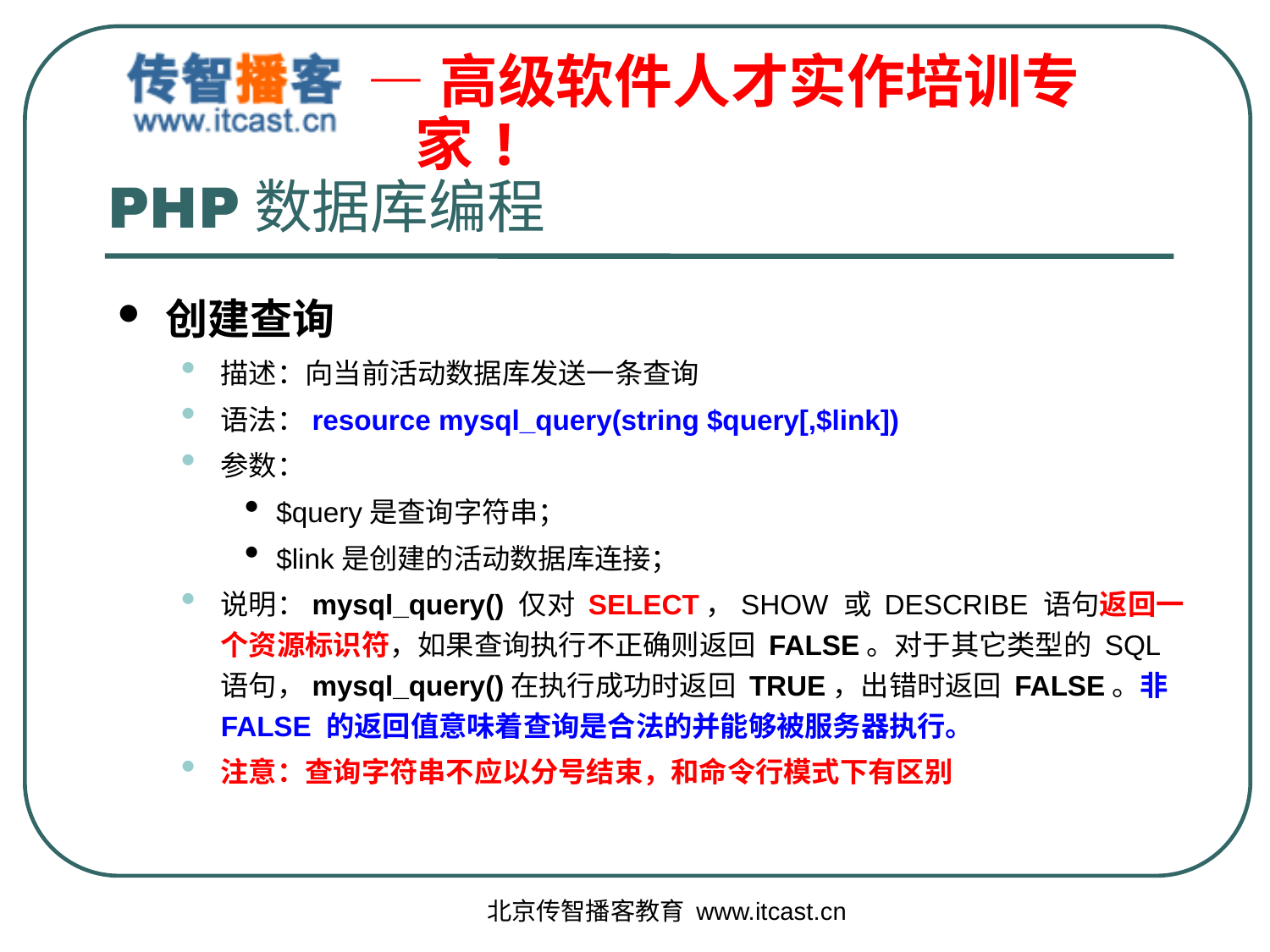

# PHP数据库编程
创建查询
描述：向当前活动数据库发送一条查询
语法：resource mysql_query(string $query[,$link])
参数：
$query是查询字符串；
$link是创建的活动数据库连接；
说明：mysql_query() 仅对 SELECT，SHOW 或 DESCRIBE 语句返回一个资源标识符，如果查询执行不正确则返回 FALSE。对于其它类型的 SQL 语句，mysql_query()在执行成功时返回 TRUE，出错时返回 FALSE。非 FALSE 的返回值意味着查询是合法的并能够被服务器执行。
注意：查询字符串不应以分号结束，和命令行模式下有区别